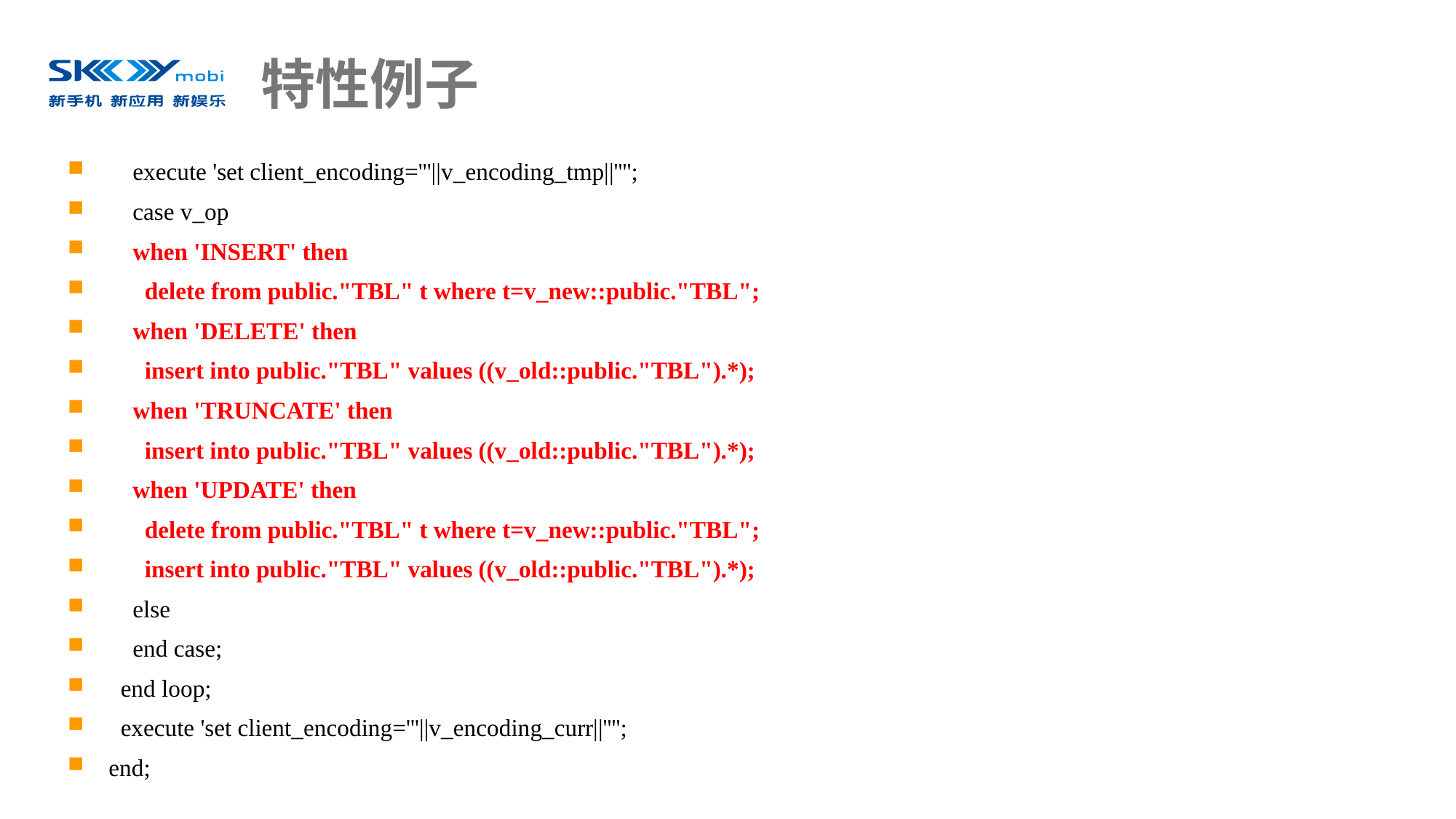

# 特性例子
    execute 'set client_encoding='''||v_encoding_tmp||'''';
    case v_op
    when 'INSERT' then
      delete from public."TBL" t where t=v_new::public."TBL";
    when 'DELETE' then
      insert into public."TBL" values ((v_old::public."TBL").*);
    when 'TRUNCATE' then
      insert into public."TBL" values ((v_old::public."TBL").*);
    when 'UPDATE' then
      delete from public."TBL" t where t=v_new::public."TBL";
      insert into public."TBL" values ((v_old::public."TBL").*);
    else
    end case;
  end loop;
  execute 'set client_encoding='''||v_encoding_curr||'''';
end;